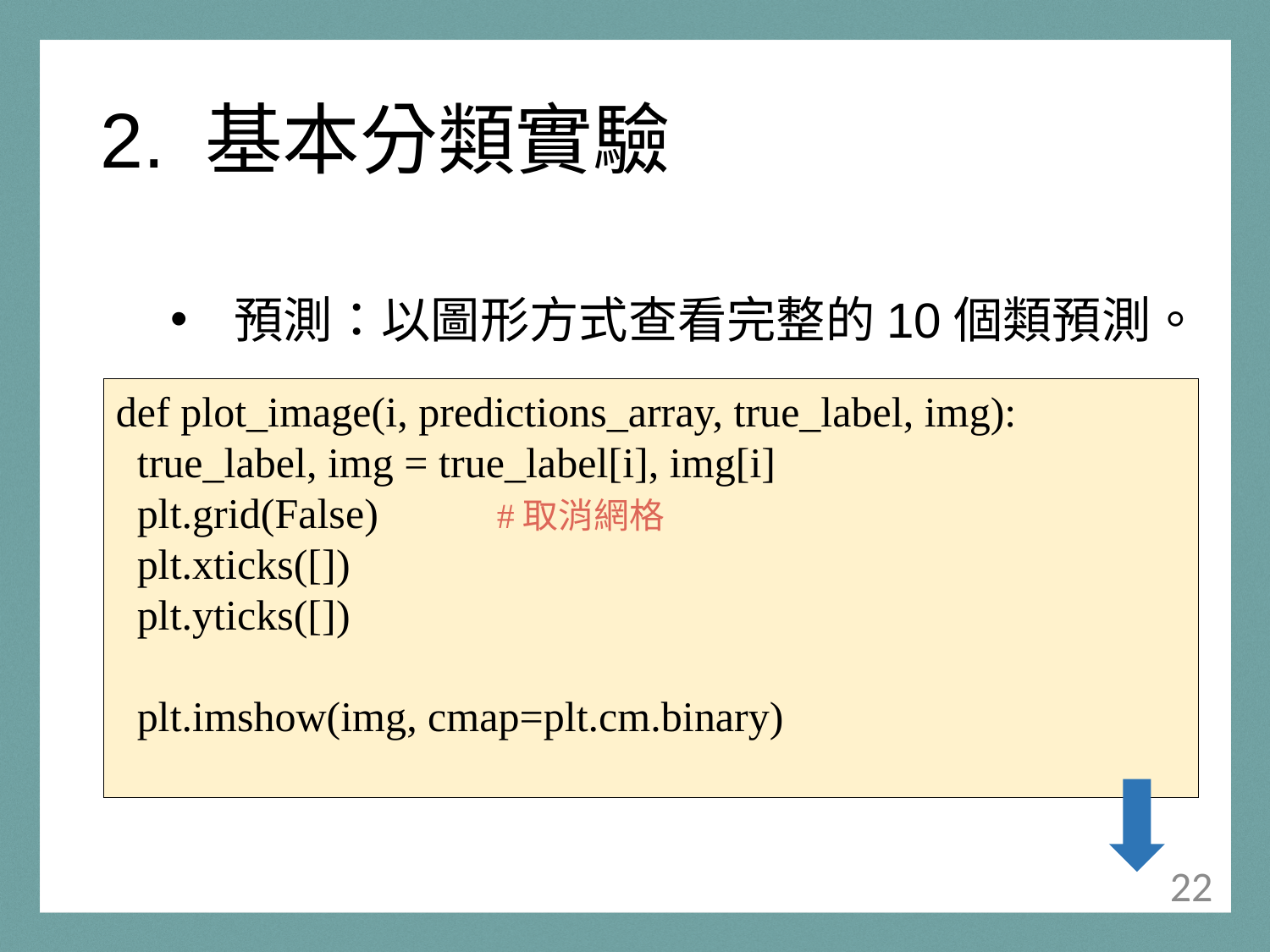

# 2. 基本分類實驗
預測：以圖形方式查看完整的10個類預測。
def plot_image(i, predictions_array, true_label, img):
  true_label, img = true_label[i], img[i]
  plt.grid(False)	#取消網格
  plt.xticks([])
  plt.yticks([])

  plt.imshow(img, cmap=plt.cm.binary)

22